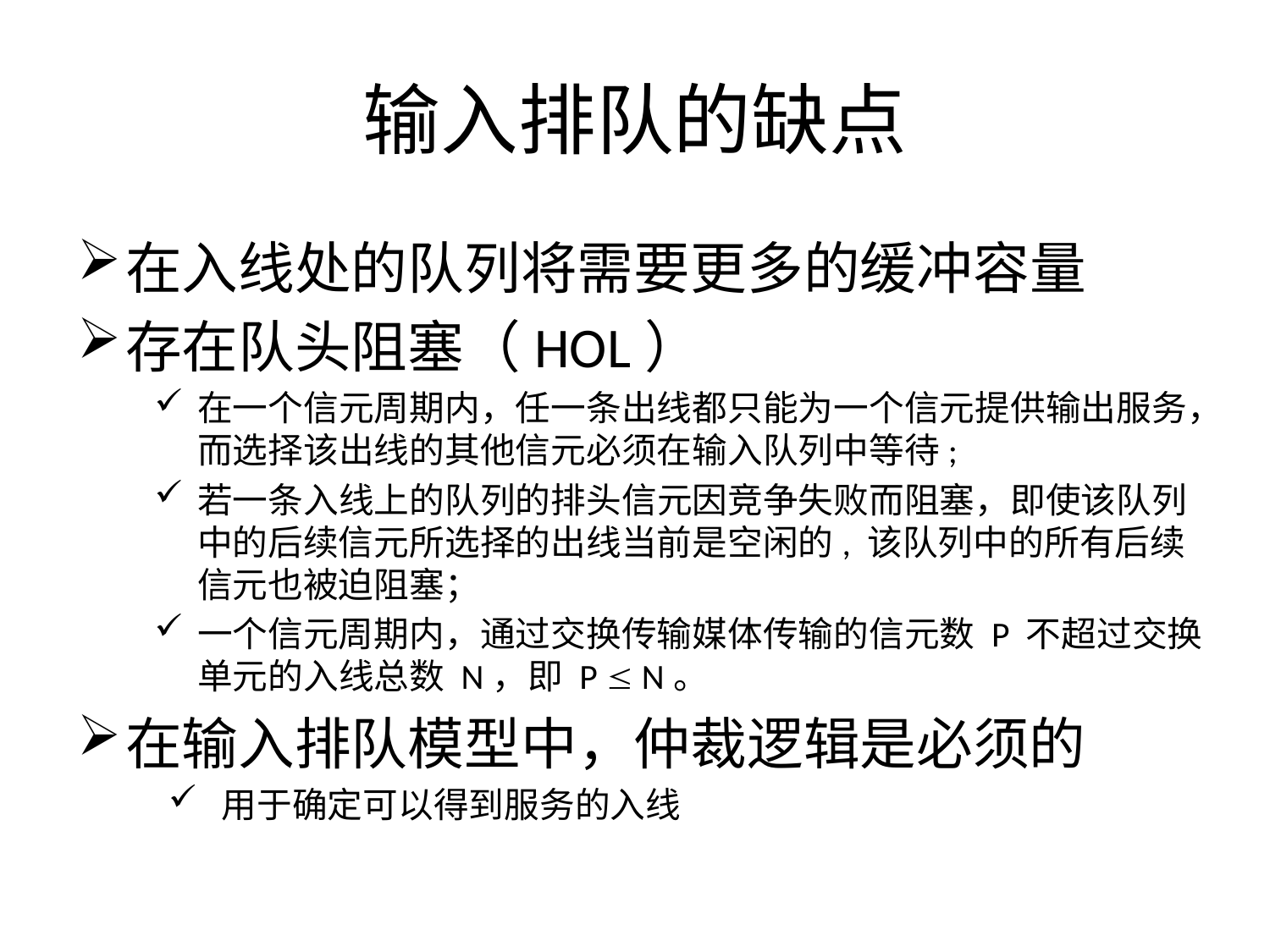

# 输入排队的缺点
在入线处的队列将需要更多的缓冲容量
存在队头阻塞（HOL）
在一个信元周期内，任一条出线都只能为一个信元提供输出服务，而选择该出线的其他信元必须在输入队列中等待;
若一条入线上的队列的排头信元因竞争失败而阻塞，即使该队列中的后续信元所选择的出线当前是空闲的, 该队列中的所有后续信元也被迫阻塞；
一个信元周期内，通过交换传输媒体传输的信元数 P 不超过交换单元的入线总数 N，即 P ≤ N。
在输入排队模型中，仲裁逻辑是必须的
  用于确定可以得到服务的入线